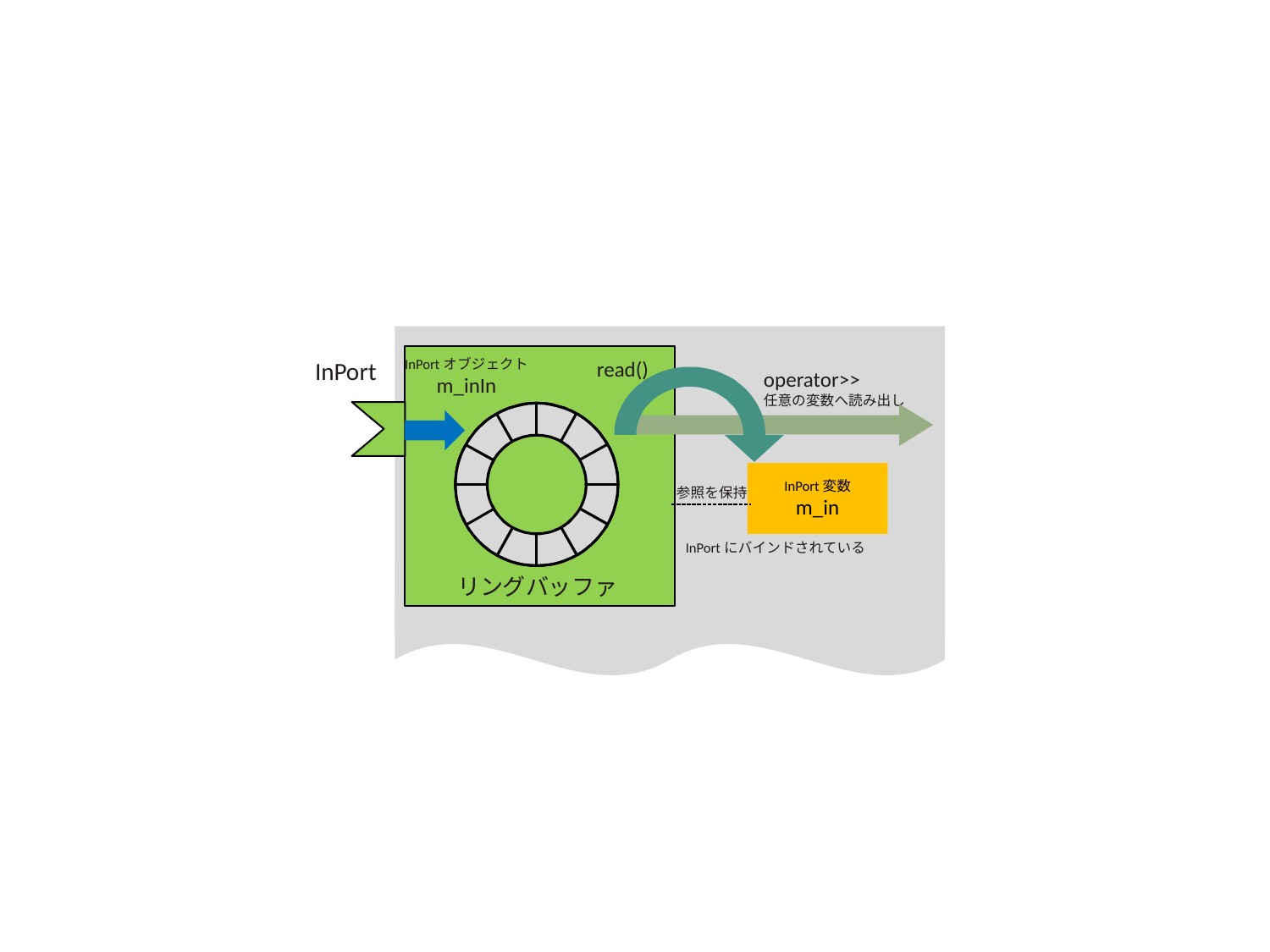

#

InPortオブジェクト
m_inIn
read()
InPort
operator>>
任意の変数へ読み出し

InPort変数
m_in

参照を保持

InPortにバインドされている

リングバッファ